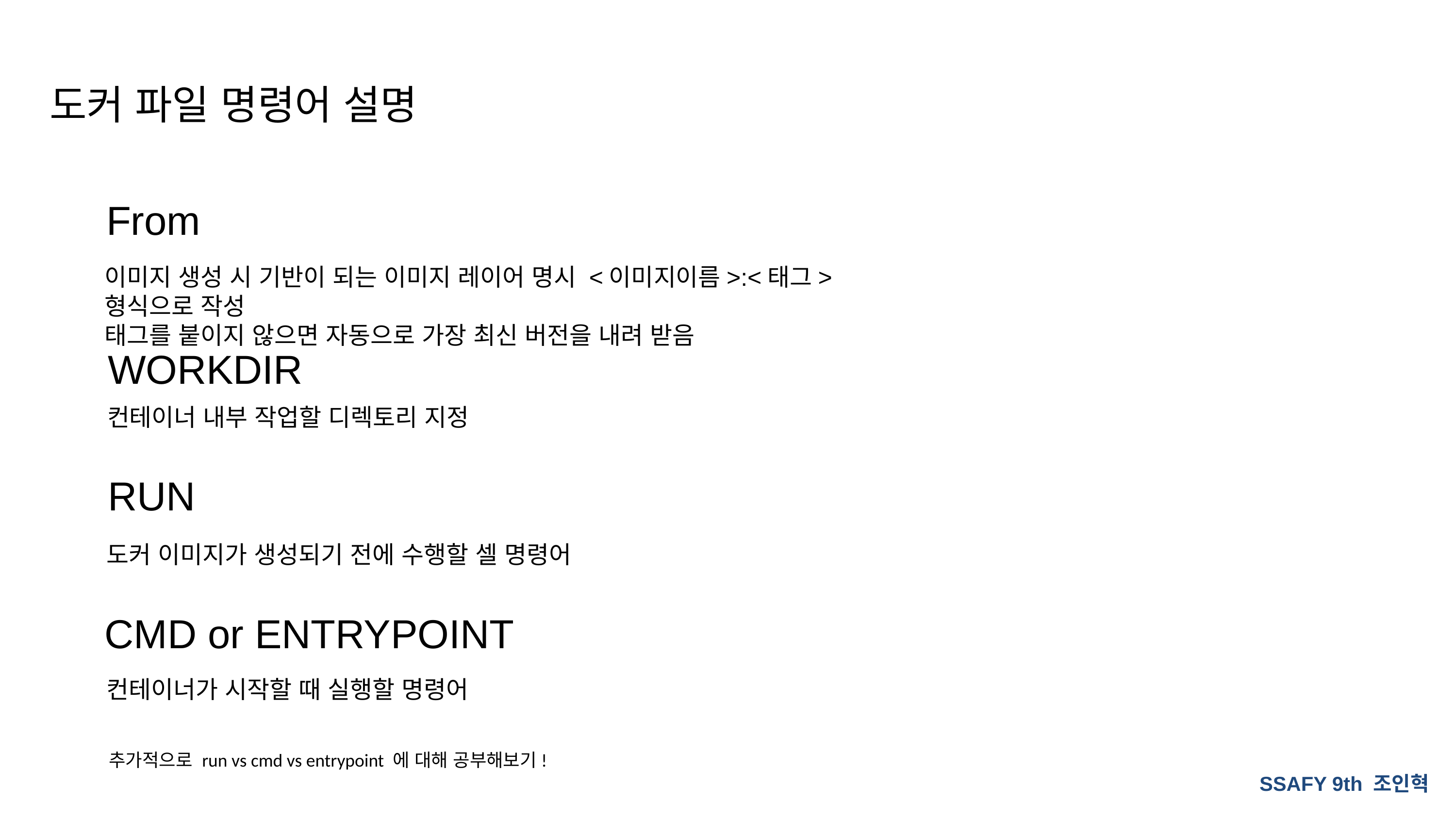

도커 파일 명령어 설명
From
이미지 생성 시 기반이 되는 이미지 레이어 명시 <이미지이름>:<태그> 형식으로 작성
태그를 붙이지 않으면 자동으로 가장 최신 버전을 내려 받음
WORKDIR
컨테이너 내부 작업할 디렉토리 지정
RUN
도커 이미지가 생성되기 전에 수행할 셀 명령어
CMD or ENTRYPOINT
컨테이너가 시작할 때 실행할 명령어
추가적으로 run vs cmd vs entrypoint 에 대해 공부해보기!
SSAFY 9th 조인혁